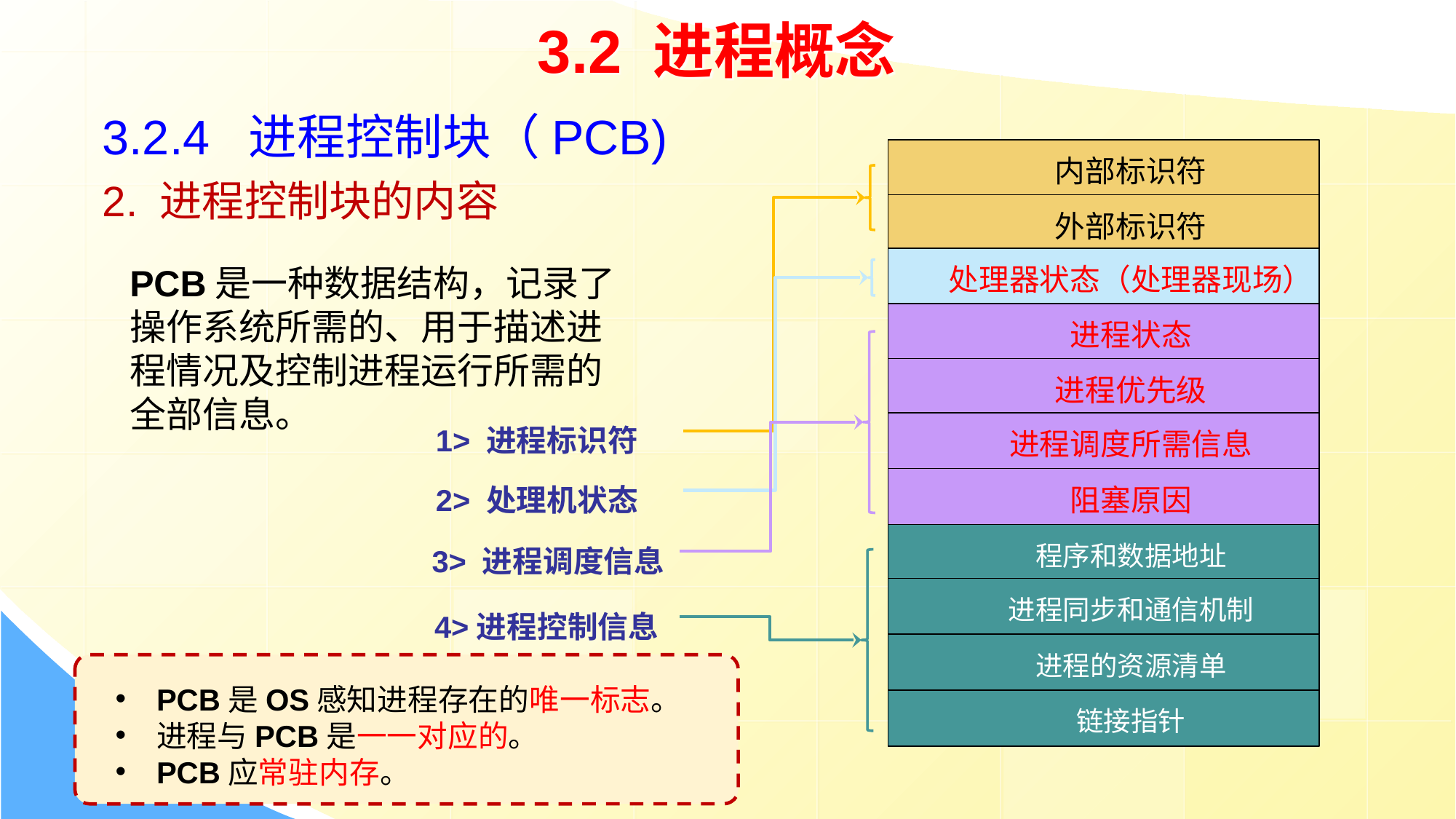

3.2 进程概念
3.2.4  进程控制块（PCB)
2. 进程控制块的内容
内部标识符

外部标识符
处理器状态（处理器现场）
PCB是一种数据结构，记录了操作系统所需的、用于描述进程情况及控制进程运行所需的全部信息。

进程状态

进程优先级
1> 进程标识符
进程调度所需信息
2> 处理机状态
阻塞原因
3> 进程调度信息
程序和数据地址

进程同步和通信机制
4>进程控制信息
进程的资源清单

PCB是OS感知进程存在的唯一标志。
进程与PCB是一一对应的。
PCB应常驻内存。
链接指针